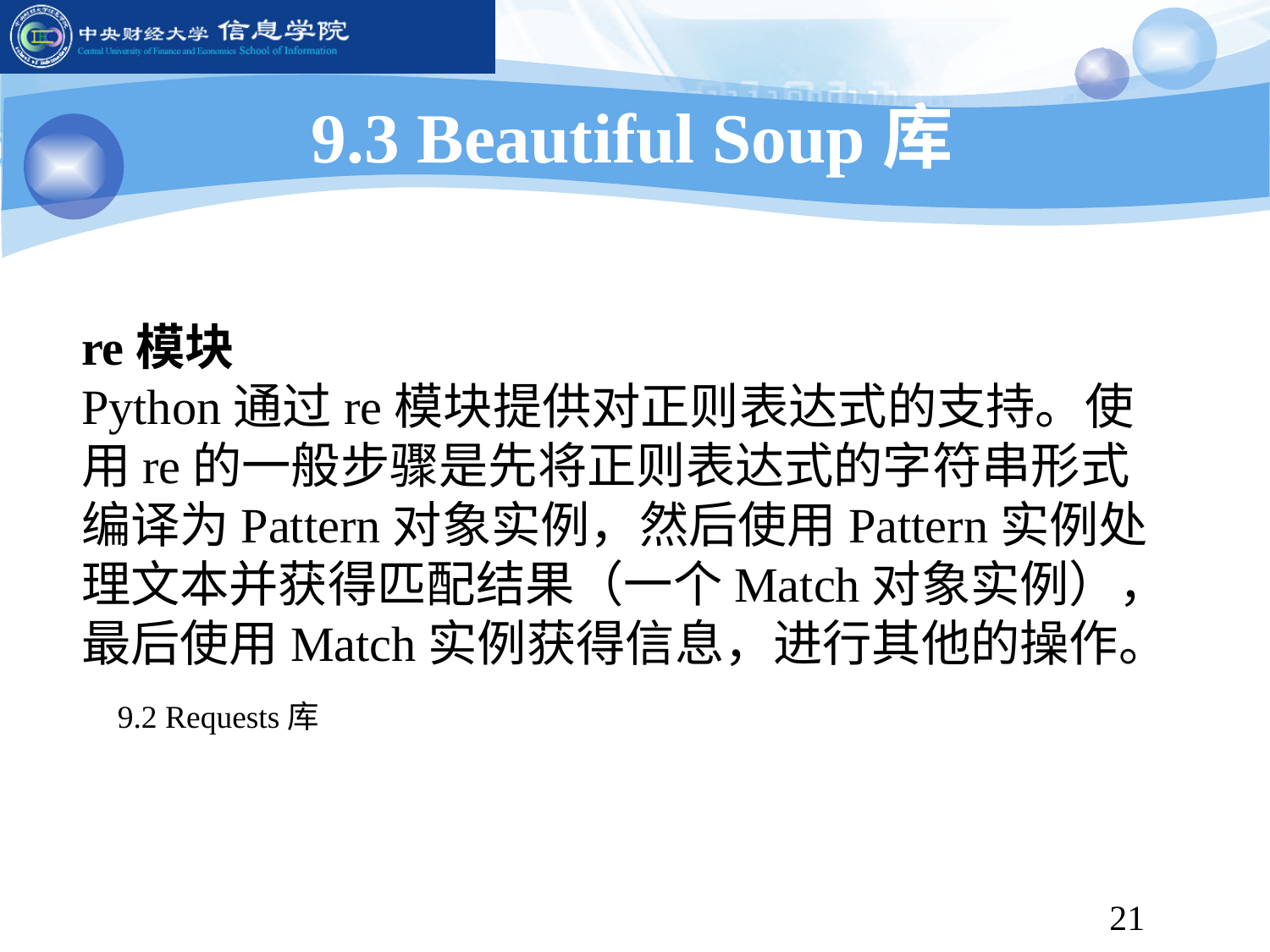

9.3 Beautiful Soup库
re模块
Python通过re模块提供对正则表达式的支持。使用re的一般步骤是先将正则表达式的字符串形式编译为Pattern对象实例，然后使用Pattern实例处理文本并获得匹配结果（一个Match对象实例），最后使用Match实例获得信息，进行其他的操作。
9.2 Requests库